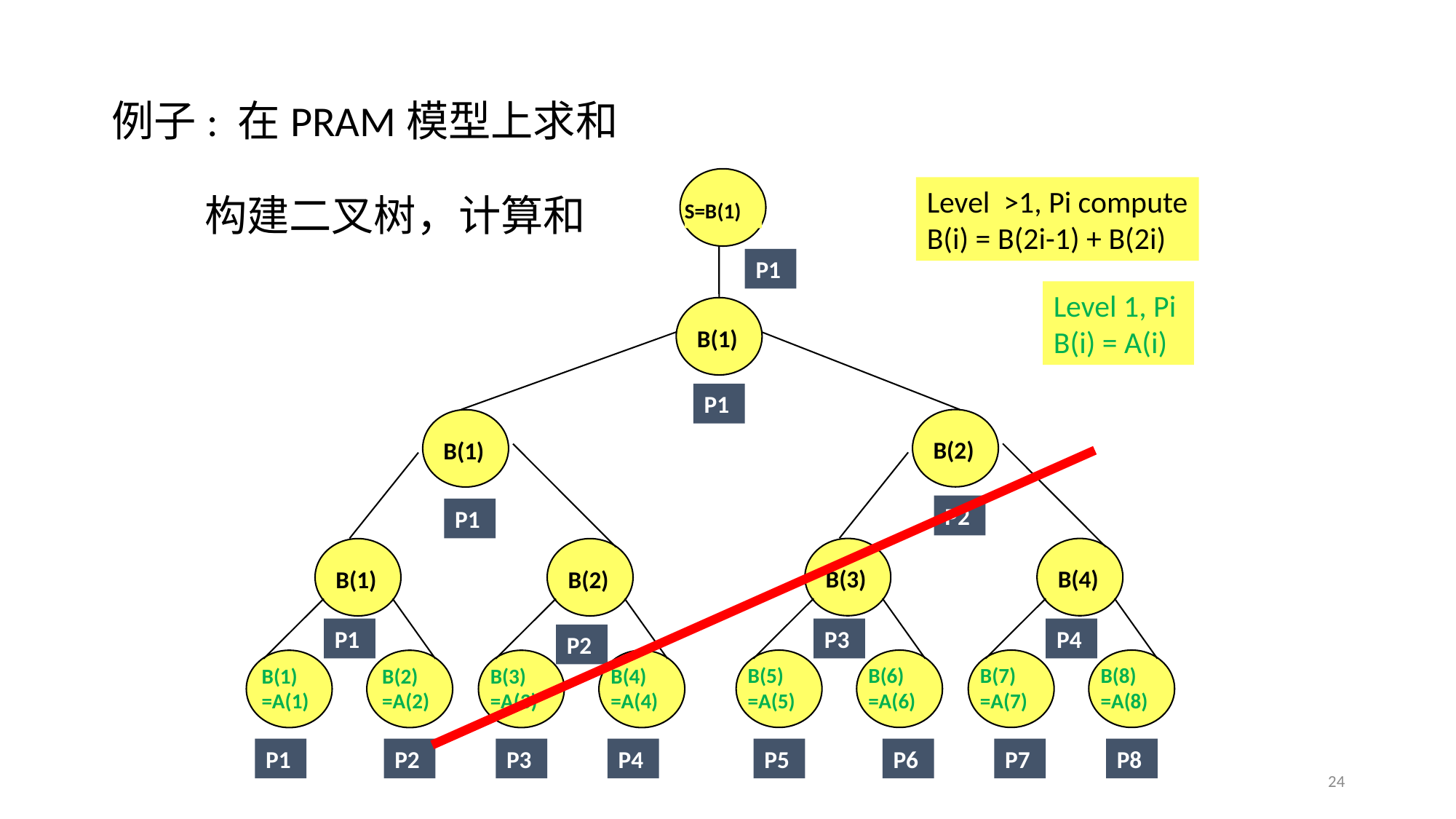

# 例子: 在PRAM模型上求和

S=B(1)

P1

B(1)

P1
Level  >1, Pi compute
B(i) = B(2i-1) + B(2i)
构建二叉树，计算和

Level 1, Pi
B(i) = A(i)

B(1)
B(2)

P2
P1

B(3)

B(4)

B(1)

B(2)

P1
P3
P4
P2

B(5)
=A(5)

B(6)
=A(6)

B(7)
=A(7)

B(8)
=A(8)

B(1)
=A(1)
B(2)
=A(2)
B(3)
=A(3)
B(4)
=A(4)
P1
P2
P3
P4
P5
P6
P7
P8
24